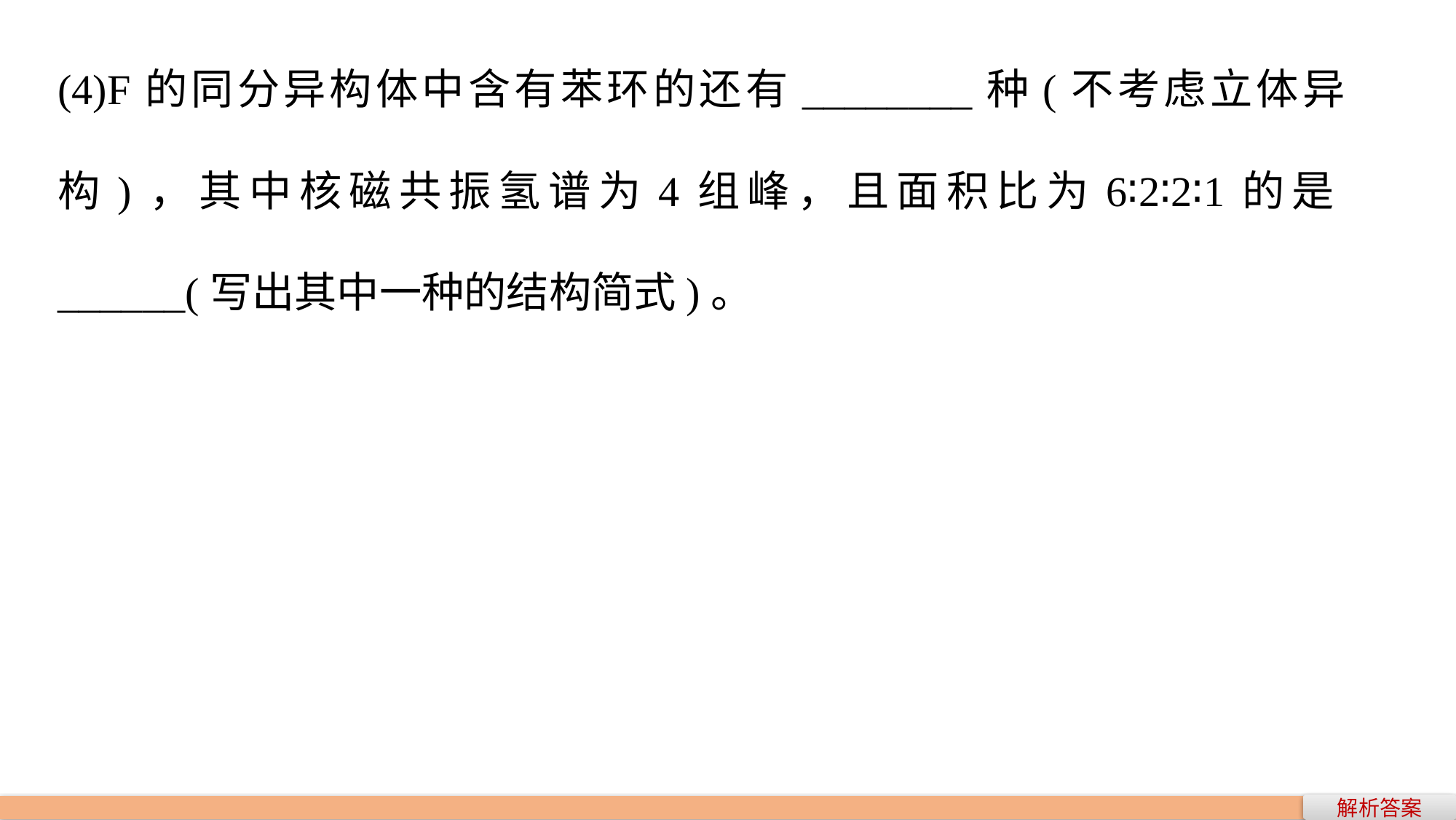

(4)F的同分异构体中含有苯环的还有________种(不考虑立体异构)，其中核磁共振氢谱为4组峰，且面积比为6∶2∶2∶1的是______(写出其中一种的结构简式)。
解析答案